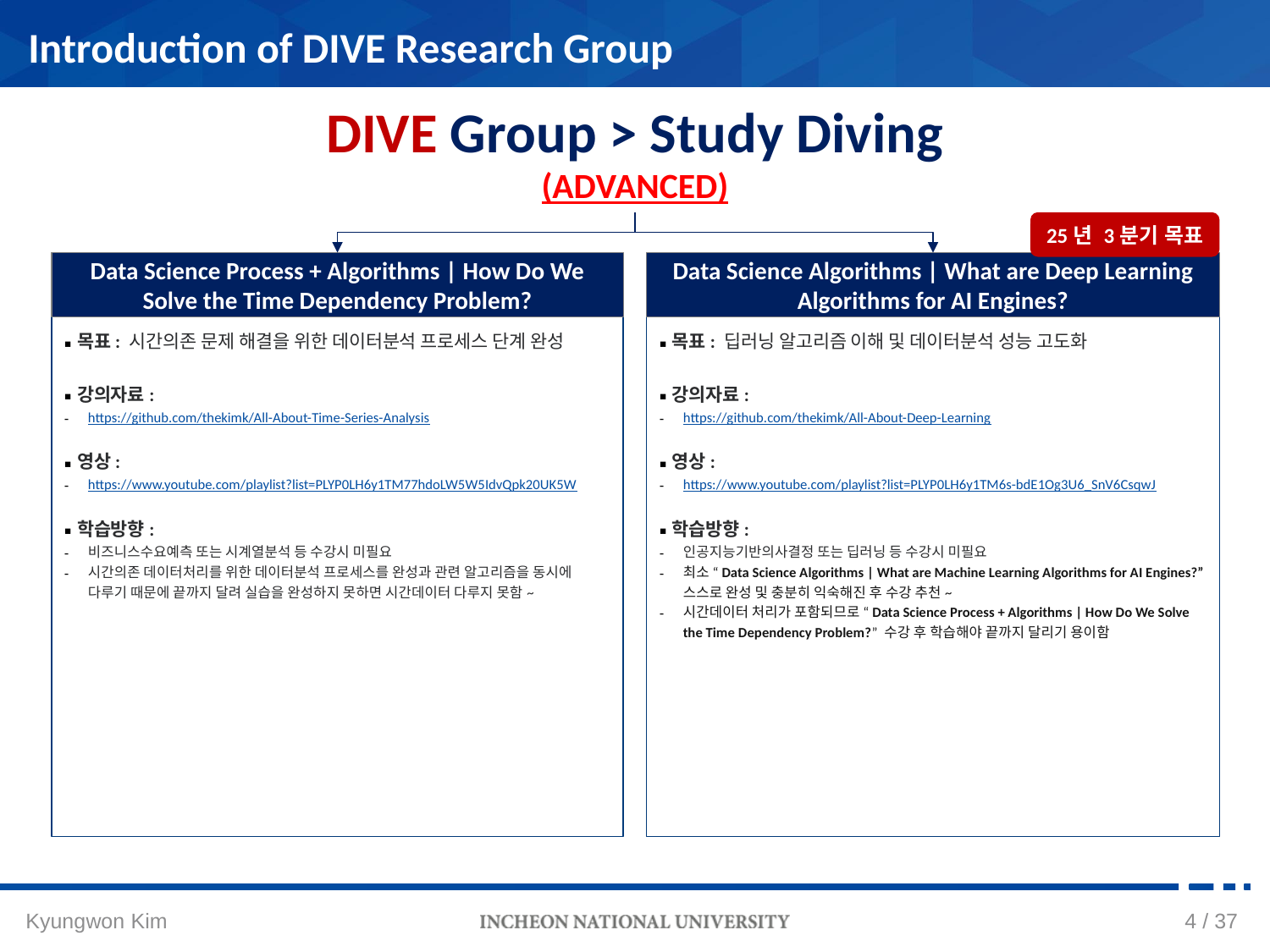

Introduction of DIVE Research Group
DIVE Group > Study Diving
(ADVANCED)
25년 3분기 목표
Data Science Process + Algorithms | How Do We Solve the Time Dependency Problem?
Data Science Algorithms | What are Deep Learning Algorithms for AI Engines?

목표: 시간의존 문제 해결을 위한 데이터분석 프로세스 단계 완성

강의자료:
https://github.com/thekimk/All-About-Time-Series-Analysis

영상:
https://www.youtube.com/playlist?list=PLYP0LH6y1TM77hdoLW5W5IdvQpk20UK5W

학습방향:
비즈니스수요예측 또는 시계열분석 등 수강시 미필요
시간의존 데이터처리를 위한 데이터분석 프로세스를 완성과 관련 알고리즘을 동시에 다루기 때문에 끝까지 달려 실습을 완성하지 못하면 시간데이터 다루지 못함~
목표: 딥러닝 알고리즘 이해 및 데이터분석 성능 고도화

강의자료:
https://github.com/thekimk/All-About-Deep-Learning

영상:
https://www.youtube.com/playlist?list=PLYP0LH6y1TM6s-bdE1Og3U6_SnV6CsqwJ

학습방향:
인공지능기반의사결정 또는 딥러닝 등 수강시 미필요
최소 “Data Science Algorithms | What are Machine Learning Algorithms for AI Engines?” 스스로 완성 및 충분히 익숙해진 후 수강 추천~
시간데이터 처리가 포함되므로 “Data Science Process + Algorithms | How Do We Solve the Time Dependency Problem?” 수강 후 학습해야 끝까지 달리기 용이함
4 / 37